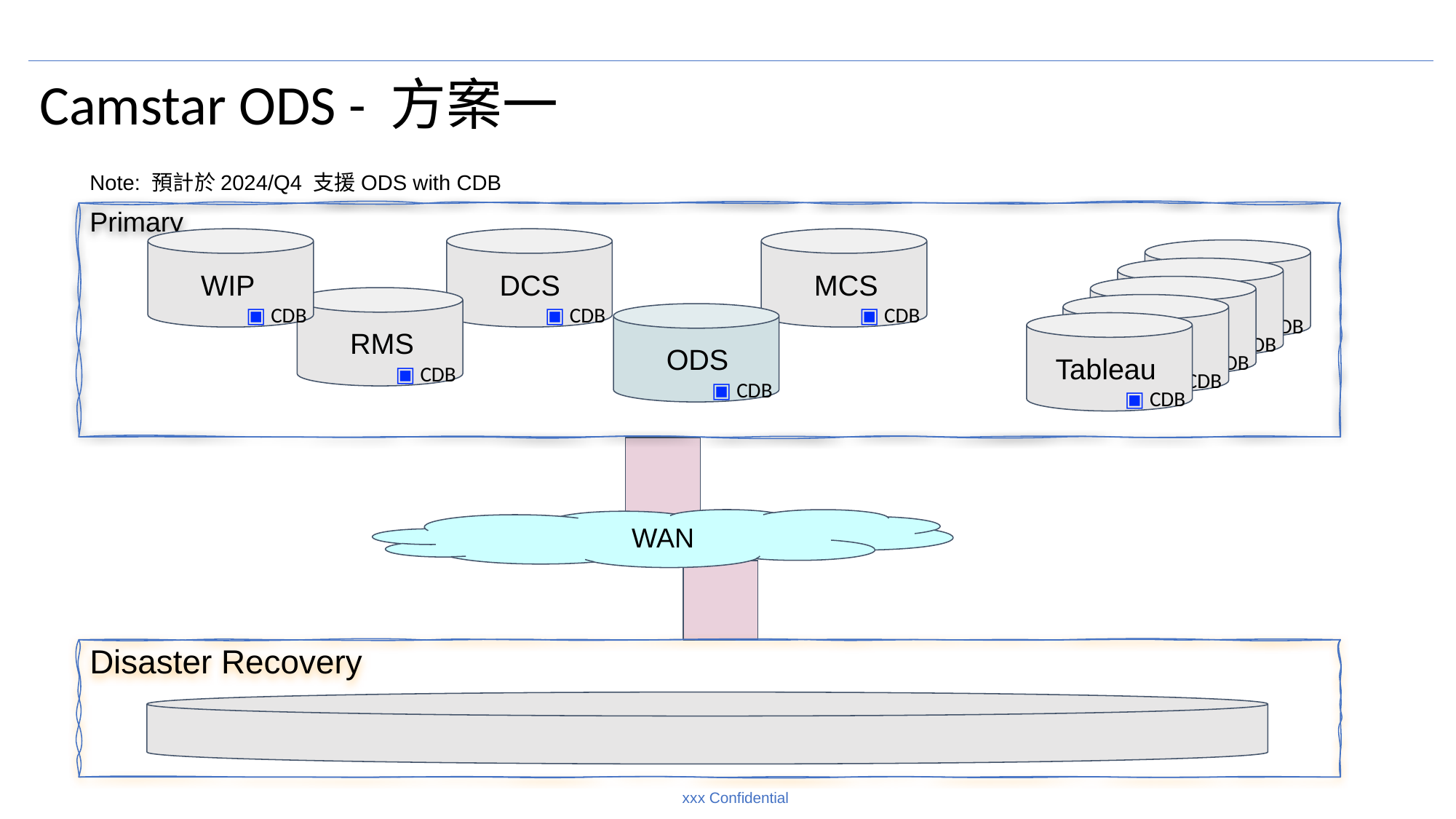

# Camstar ODS - 方案一
Note: 預計於2024/Q4 支援ODS with CDB
Primary
       WIP
▣ CDB
       DCS
▣ CDB
       MCS
▣ CDB
       ODS
▣ CDB
       ODS
▣ CDB
       ODS
▣ CDB
       RMS
▣ CDB
       ODS
▣ CDB
       ODS
▣ CDB
   Tableau
▣ CDB

                      WAN

Disaster Recovery